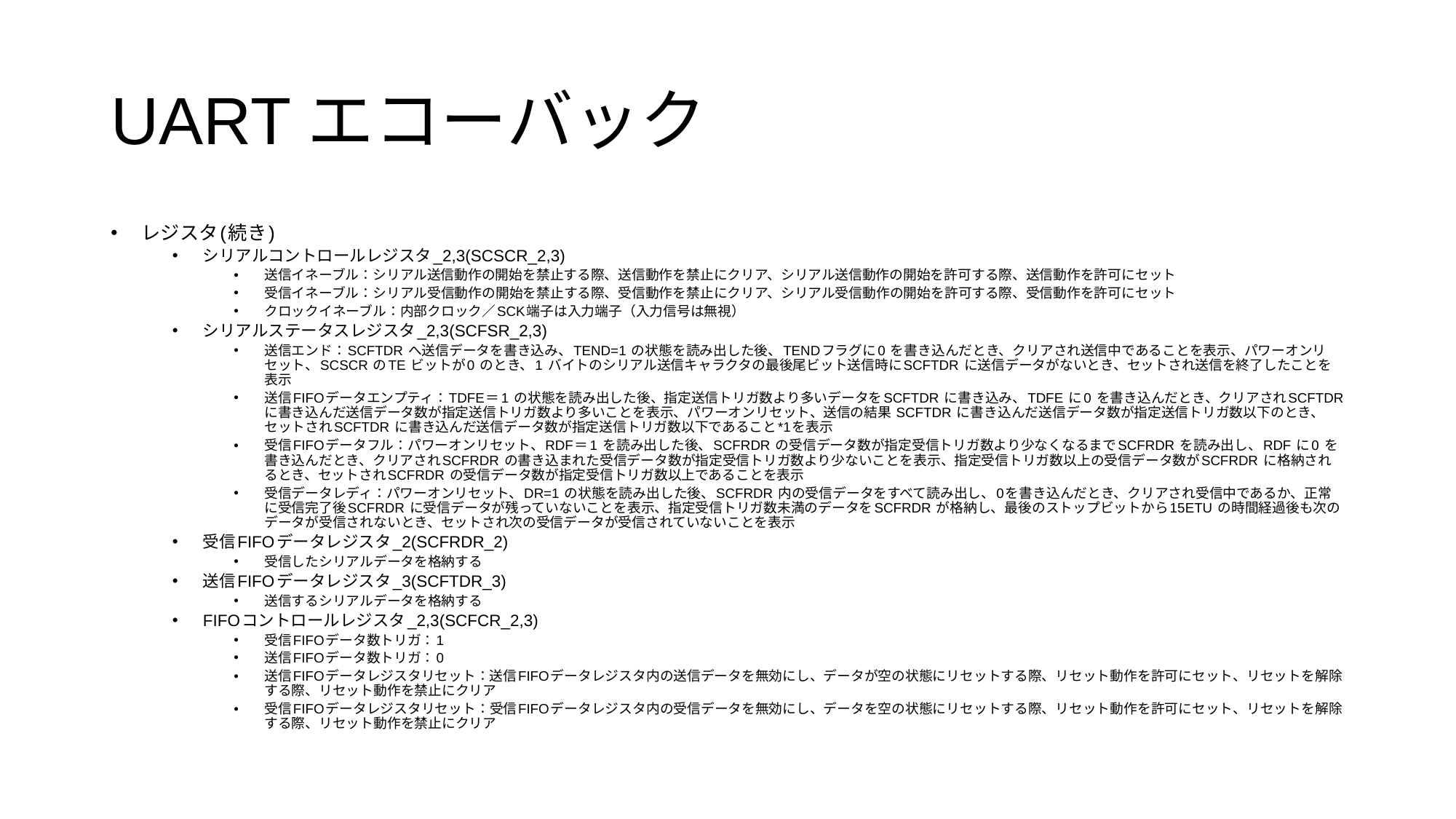

# UARTエコーバック
レジスタ(続き)
シリアルコントロールレジスタ_2,3(SCSCR_2,3)
送信イネーブル：シリアル送信動作の開始を禁止する際、送信動作を禁止にクリア、シリアル送信動作の開始を許可する際、送信動作を許可にセット
受信イネーブル：シリアル受信動作の開始を禁止する際、受信動作を禁止にクリア、シリアル受信動作の開始を許可する際、受信動作を許可にセット
クロックイネーブル：内部クロック／SCK端子は入力端子（入力信号は無視）
シリアルステータスレジスタ_2,3(SCFSR_2,3)
送信エンド：SCFTDR へ送信データを書き込み、TEND=1 の状態を読み出した後、TENDフラグに0 を書き込んだとき、クリアされ送信中であることを表示、パワーオンリセット、SCSCR のTE ビットが0 のとき、1 バイトのシリアル送信キャラクタの最後尾ビット送信時にSCFTDR に送信データがないとき、セットされ送信を終了したことを表示
送信FIFOデータエンプティ：TDFE＝1 の状態を読み出した後、指定送信トリガ数より多いデータをSCFTDR に書き込み、TDFE に0 を書き込んだとき、クリアされSCFTDR に書き込んだ送信データ数が指定送信トリガ数より多いことを表示、パワーオンリセット、送信の結果 SCFTDR に書き込んだ送信データ数が指定送信トリガ数以下のとき、セットされSCFTDR に書き込んだ送信データ数が指定送信トリガ数以下であること*1を表示
受信FIFOデータフル：パワーオンリセット、RDF＝1 を読み出した後、SCFRDR の受信データ数が指定受信トリガ数より少なくなるまでSCFRDR を読み出し、RDF に0 を書き込んだとき、クリアされSCFRDR の書き込まれた受信データ数が指定受信トリガ数より少ないことを表示、指定受信トリガ数以上の受信データ数がSCFRDR に格納されるとき、セットされSCFRDR の受信データ数が指定受信トリガ数以上であることを表示
受信データレディ：パワーオンリセット、DR=1 の状態を読み出した後、SCFRDR 内の受信データをすべて読み出し、0を書き込んだとき、クリアされ受信中であるか、正常に受信完了後SCFRDR に受信データが残っていないことを表示、指定受信トリガ数未満のデータをSCFRDR が格納し、最後のストップビットから15ETU の時間経過後も次のデータが受信されないとき、セットされ次の受信データが受信されていないことを表示
受信FIFOデータレジスタ_2(SCFRDR_2)
受信したシリアルデータを格納する
送信FIFOデータレジスタ_3(SCFTDR_3)
送信するシリアルデータを格納する
FIFOコントロールレジスタ_2,3(SCFCR_2,3)
受信FIFOデータ数トリガ：1
送信FIFOデータ数トリガ：0
送信FIFOデータレジスタリセット：送信FIFOデータレジスタ内の送信データを無効にし、データが空の状態にリセットする際、リセット動作を許可にセット、リセットを解除する際、リセット動作を禁止にクリア
受信FIFOデータレジスタリセット：受信FIFOデータレジスタ内の受信データを無効にし、データを空の状態にリセットする際、リセット動作を許可にセット、リセットを解除する際、リセット動作を禁止にクリア